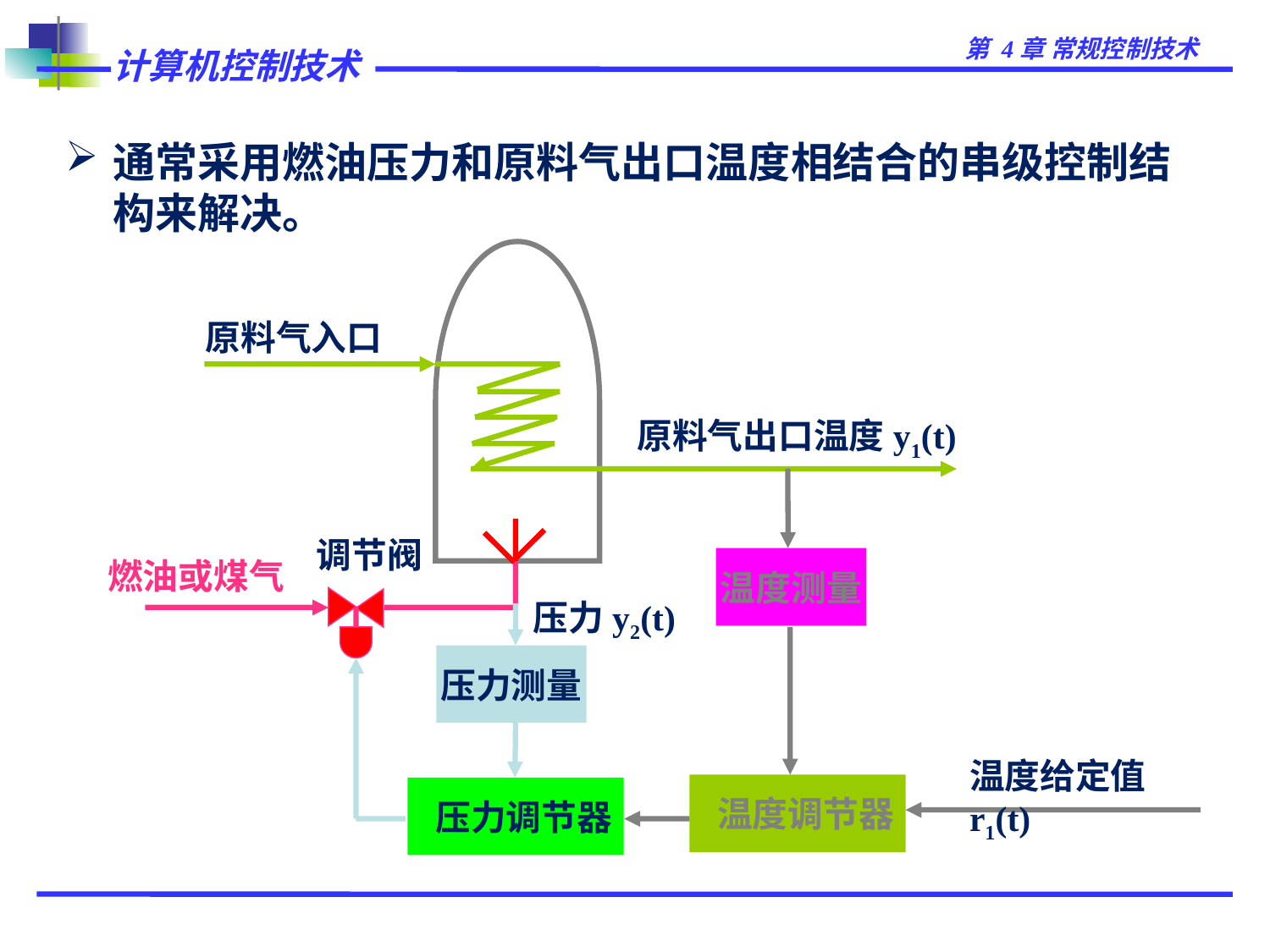

通常采用燃油压力和原料气出口温度相结合的串级控制结构来解决。
原料气入口

原料气出口温度y1(t)

调节阀

燃油或煤气
温度测量

压力y2(t)

压力测量

温度给定值r1(t)
 温度调节器
 压力调节器